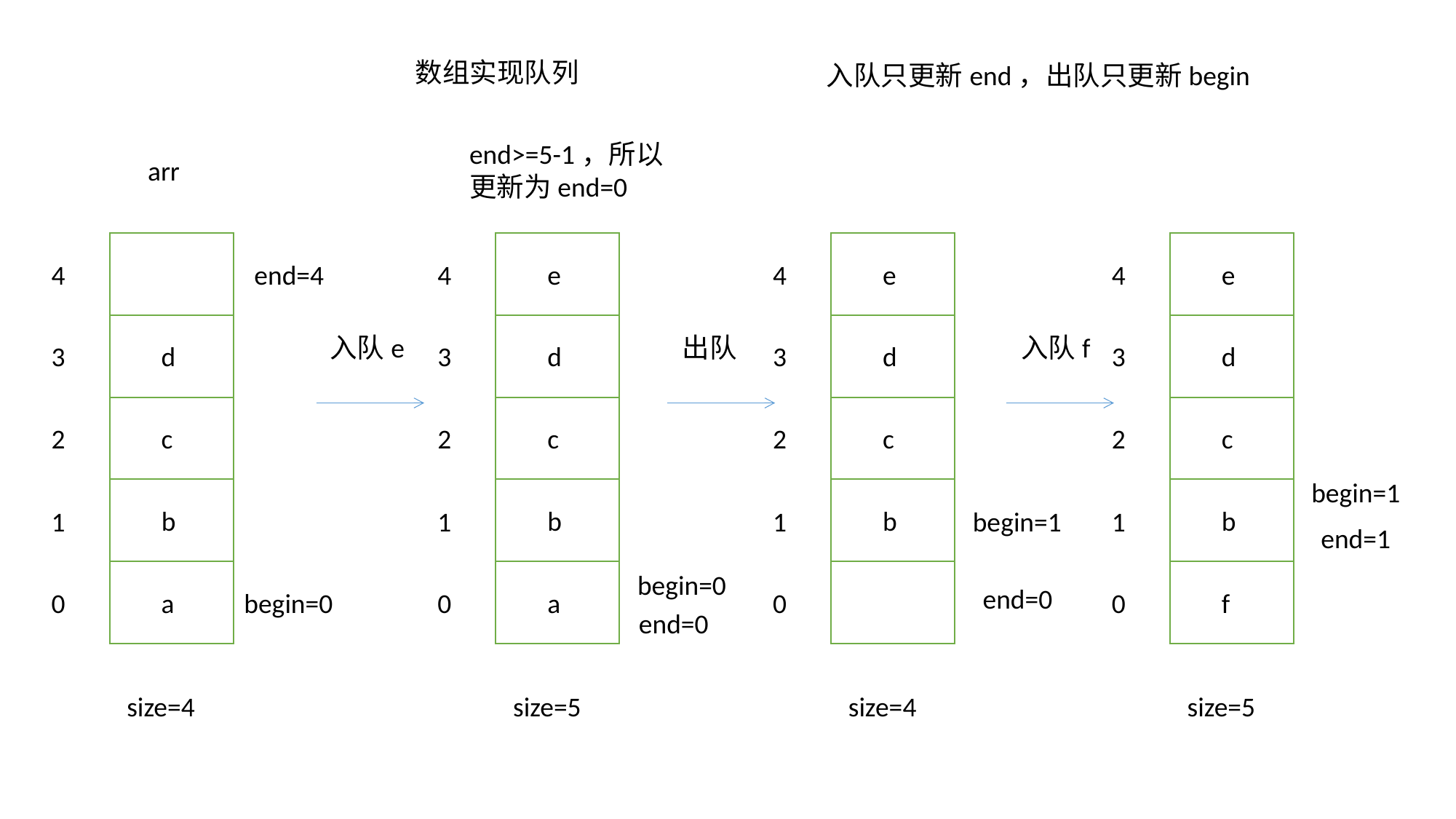

数组实现队列
入队只更新end，出队只更新begin
end>=5-1，所以更新为end=0
arr

4
3
d
2
c
b
1
0
a
end=4
begin=0
size=4

4
e
3
d
2
c
b
1
0
a
begin=0
end=0
size=5

4
e
3
d
2
c
b
1
0
begin=1
end=0
size=4

4
e
3
d
2
c
b
1
0
f
begin=1
end=1
size=5
入队e
出队
入队f